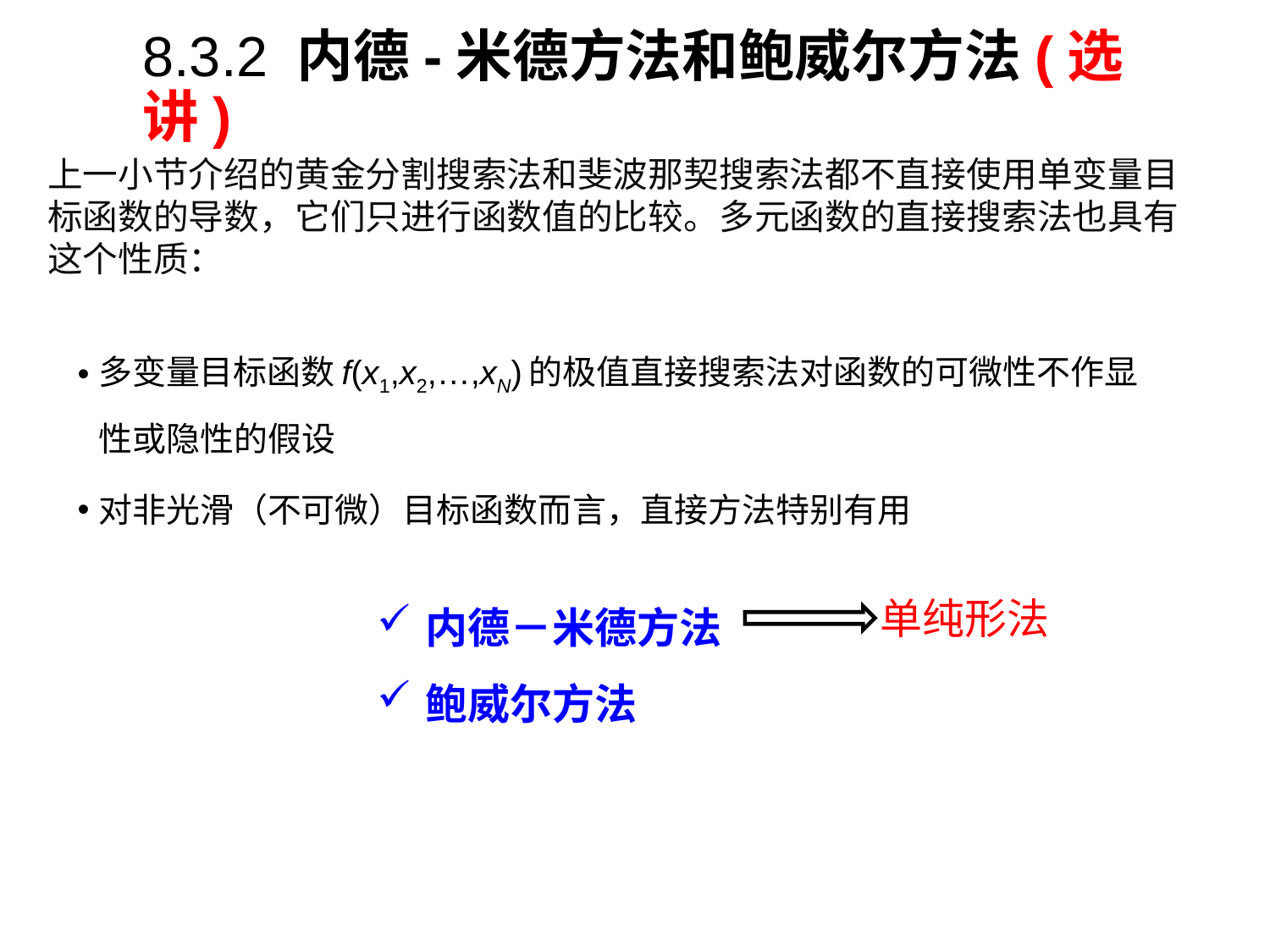

# 8.3.2 内德-米德方法和鲍威尔方法(选讲)
上一小节介绍的黄金分割搜索法和斐波那契搜索法都不直接使用单变量目标函数的导数，它们只进行函数值的比较。多元函数的直接搜索法也具有这个性质：
多变量目标函数f(x1,x2,…,xN)的极值直接搜索法对函数的可微性不作显性或隐性的假设
对非光滑（不可微）目标函数而言，直接方法特别有用
内德－米德方法
鲍威尔方法

单纯形法